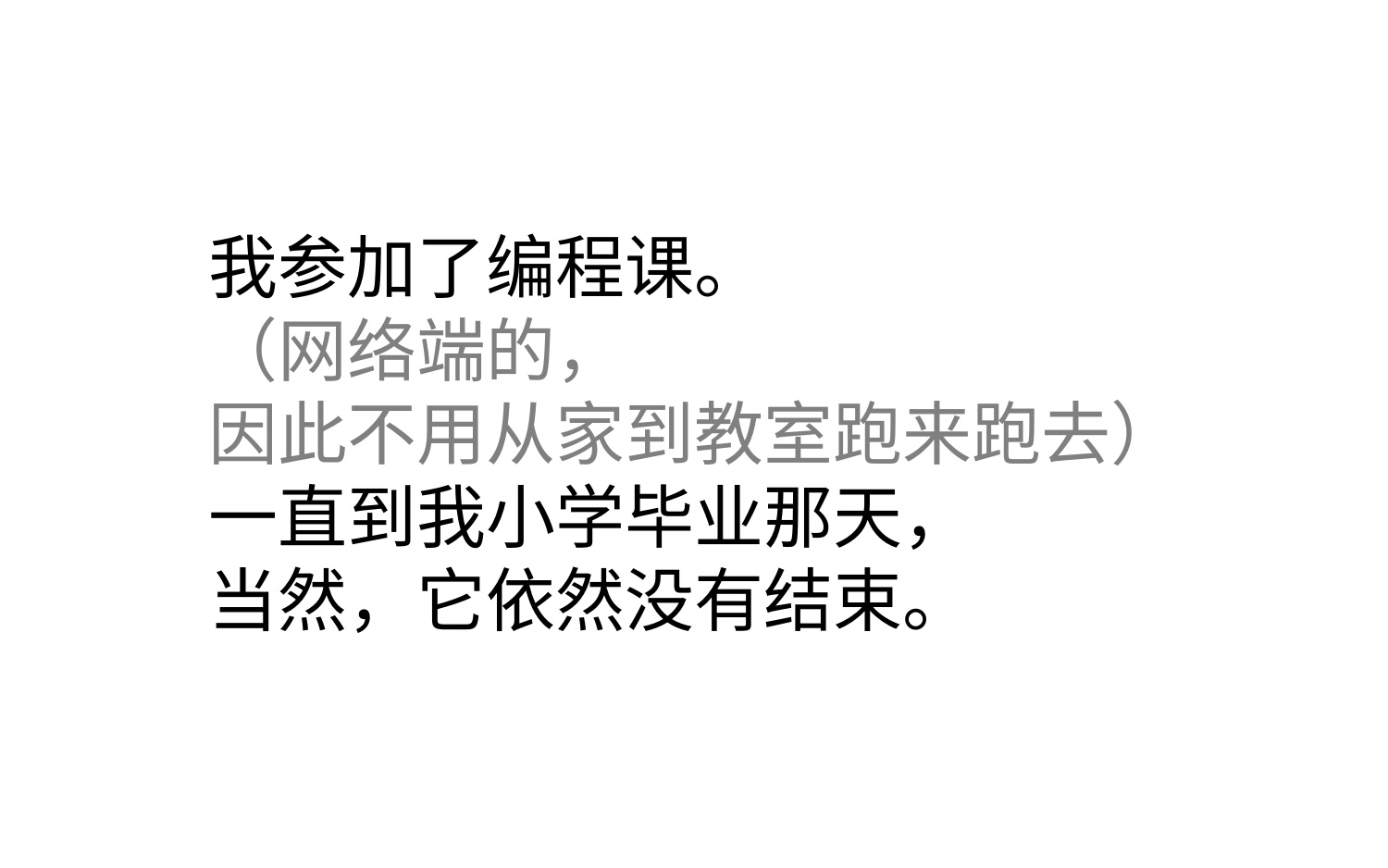

我参加了编程课。
（网络端的，
因此不用从家到教室跑来跑去）
一直到我小学毕业那天，
当然，它依然没有结束。